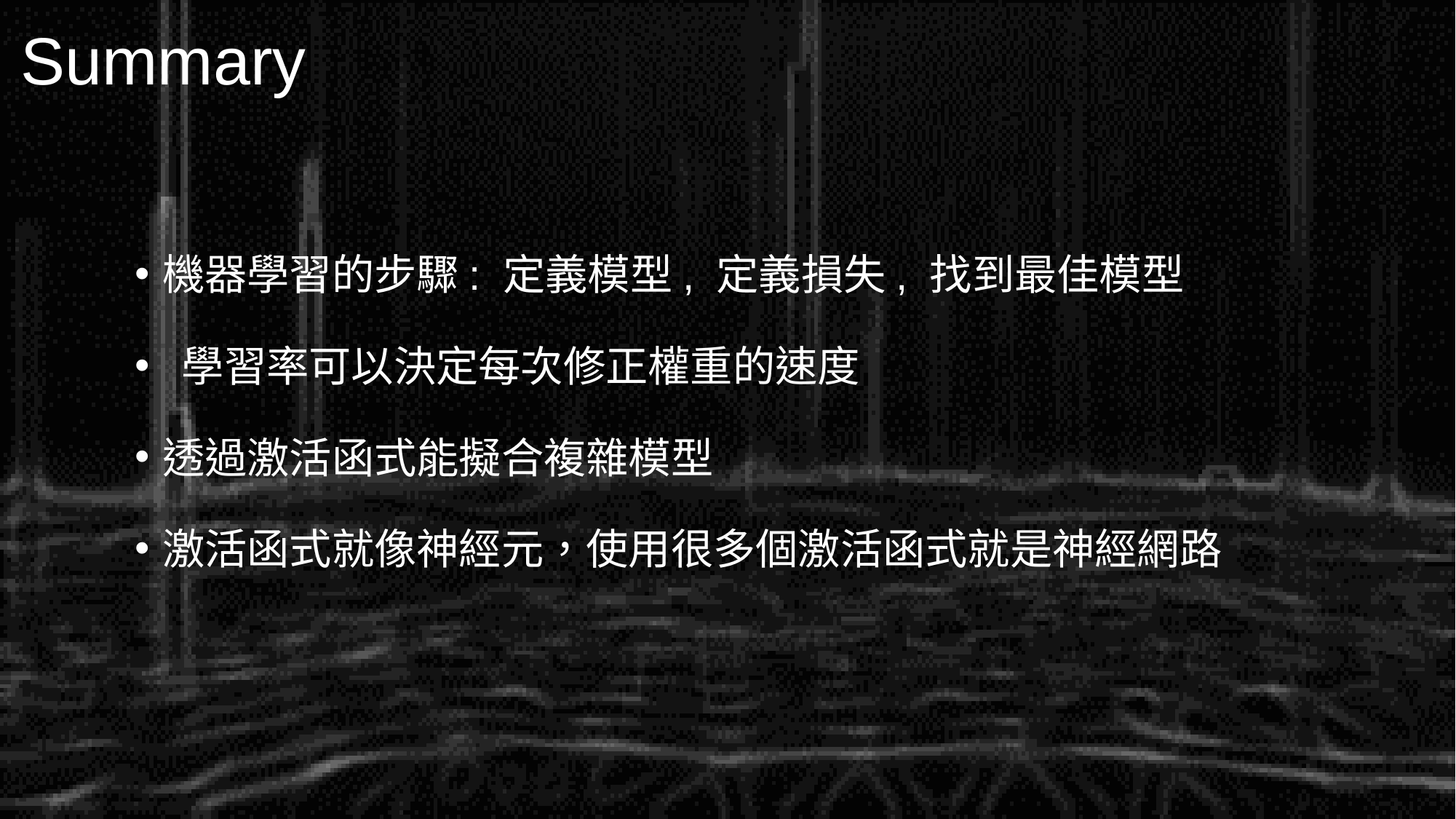

# Summary
機器學習的步驟: 定義模型, 定義損失, 找到最佳模型
 學習率可以決定每次修正權重的速度
透過激活函式能擬合複雜模型
激活函式就像神經元，使用很多個激活函式就是神經網路